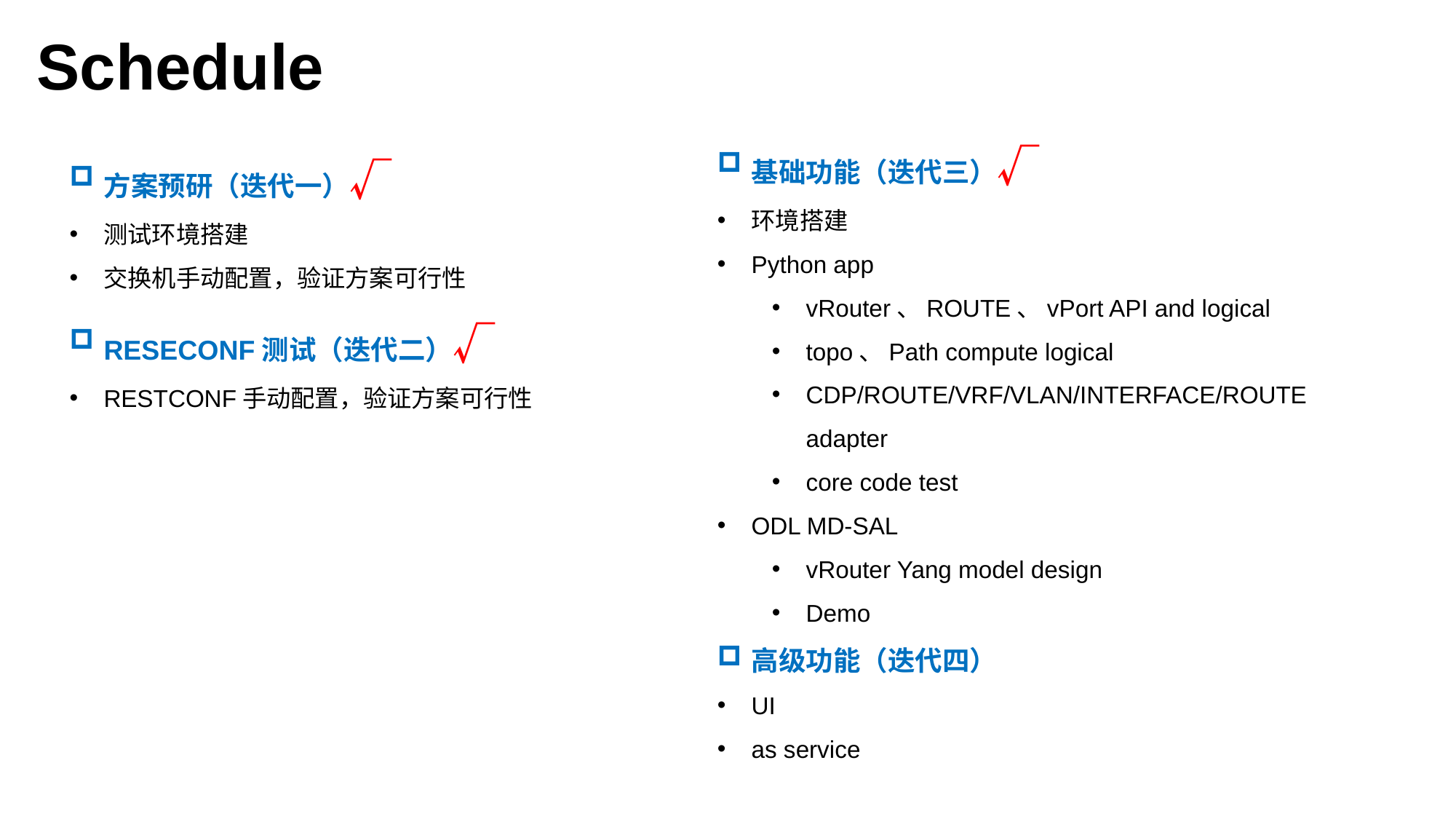

Schedule
基础功能（迭代三）√
环境搭建
Python app
vRouter、ROUTE、vPort API and logical
topo、Path compute logical
CDP/ROUTE/VRF/VLAN/INTERFACE/ROUTE adapter
core code test
ODL MD-SAL
vRouter Yang model design
Demo
高级功能（迭代四）
UI
as service
方案预研（迭代一）√
测试环境搭建
交换机手动配置，验证方案可行性
RESECONF测试（迭代二）√
RESTCONF手动配置，验证方案可行性